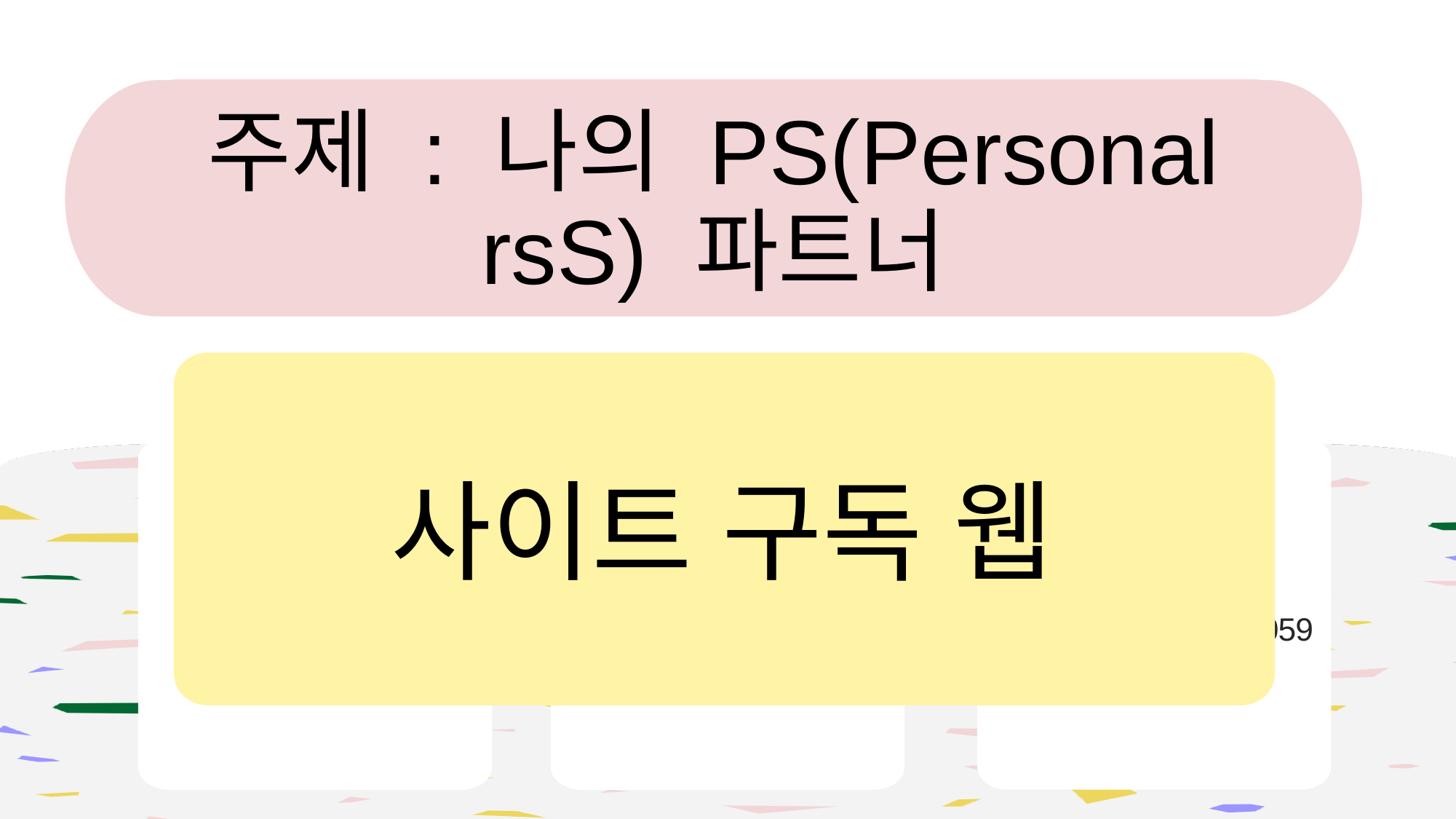

주제 : 나의 PS(Personal rsS) 파트너

사이트 구독 웹

이름
학번
배상인
2019243059
팀원

이름
학번
박석주
2019243065
팀장

이름
학번
이강재
2019243122
팀원